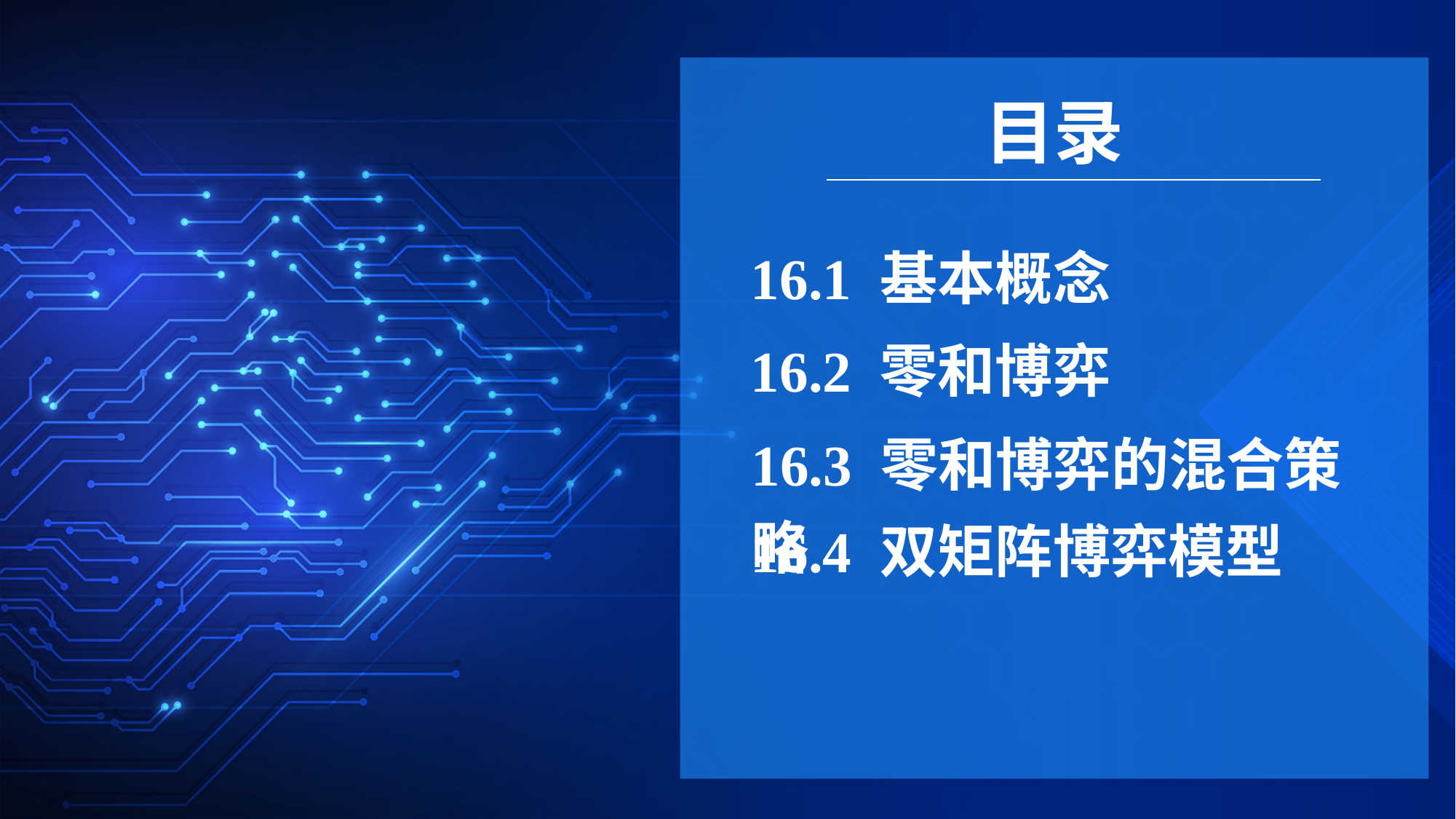

目录
16.1 基本概念
16.2 零和博弈
16.3 零和博弈的混合策略
16.4 双矩阵博弈模型